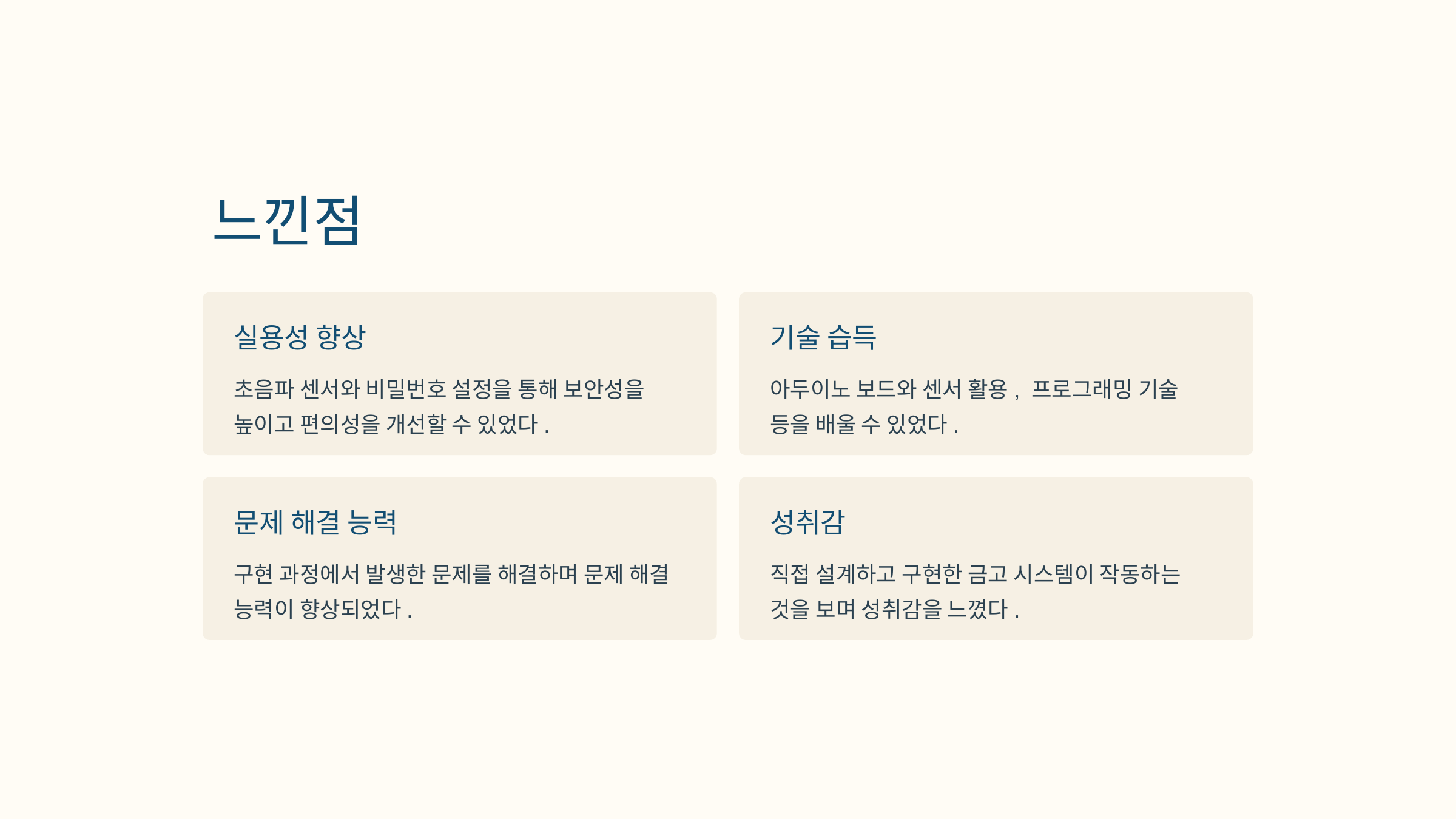

느낀점

실용성 향상
기술 습득
초음파 센서와 비밀번호 설정을 통해 보안성을 높이고 편의성을 개선할 수 있었다.
아두이노 보드와 센서 활용, 프로그래밍 기술 등을 배울 수 있었다.

문제 해결 능력
성취감
구현 과정에서 발생한 문제를 해결하며 문제 해결 능력이 향상되었다.
직접 설계하고 구현한 금고 시스템이 작동하는 것을 보며 성취감을 느꼈다.